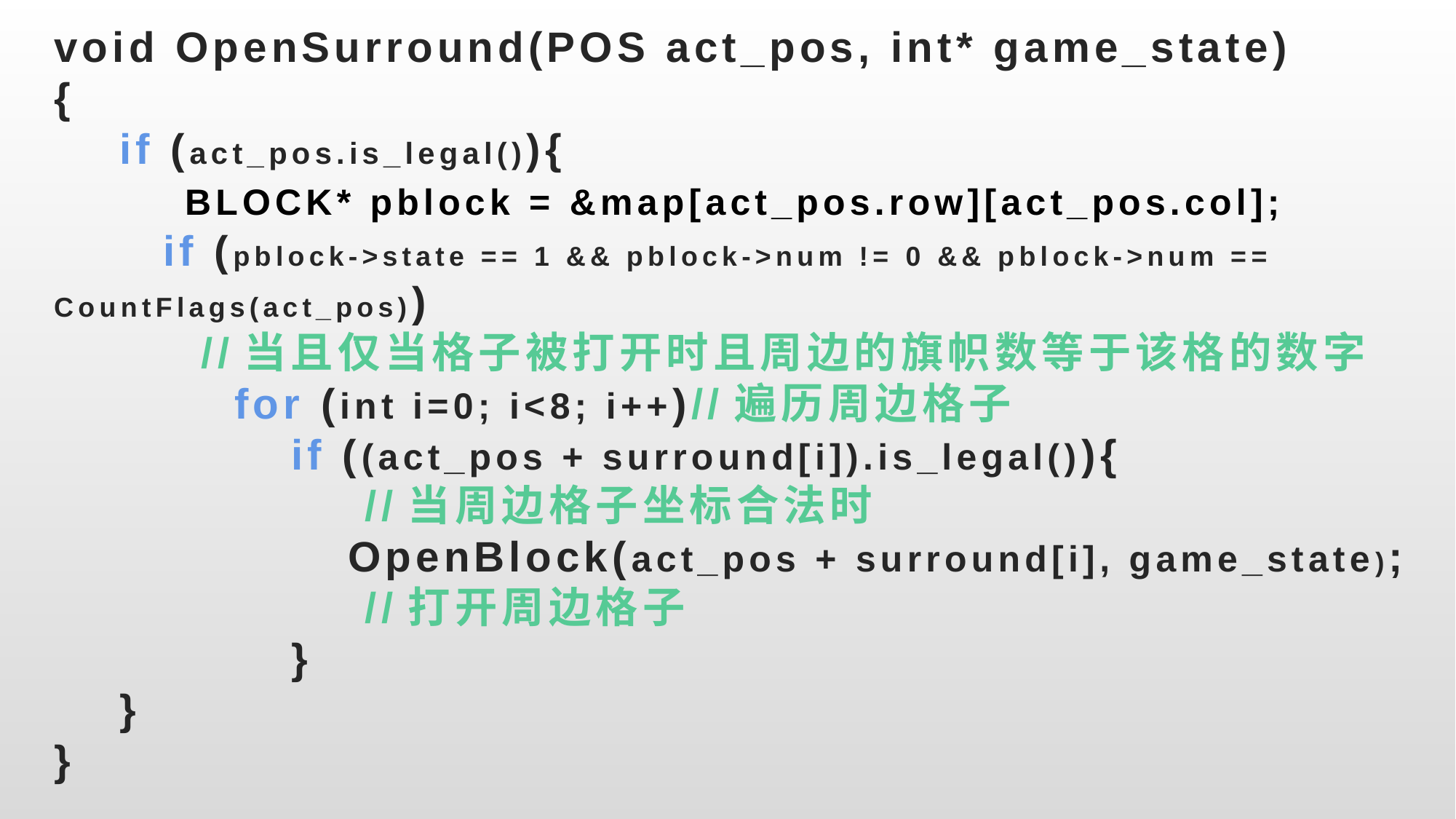

# void OpenSurround(POS act_pos, int* game_state) { if (act_pos.is_legal()){ BLOCK* pblock = &map[act_pos.row][act_pos.col];        	if (pblock->state == 1 && pblock->num != 0 && pblock->num == CountFlags(act_pos)) //当且仅当格子被打开时且周边的旗帜数等于该格的数字 for (int i=0; i<8; i++)//遍历周边格子 if ((act_pos + surround[i]).is_legal()){ //当周边格子坐标合法时 OpenBlock(act_pos + surround[i], game_state); //打开周边格子 } } }